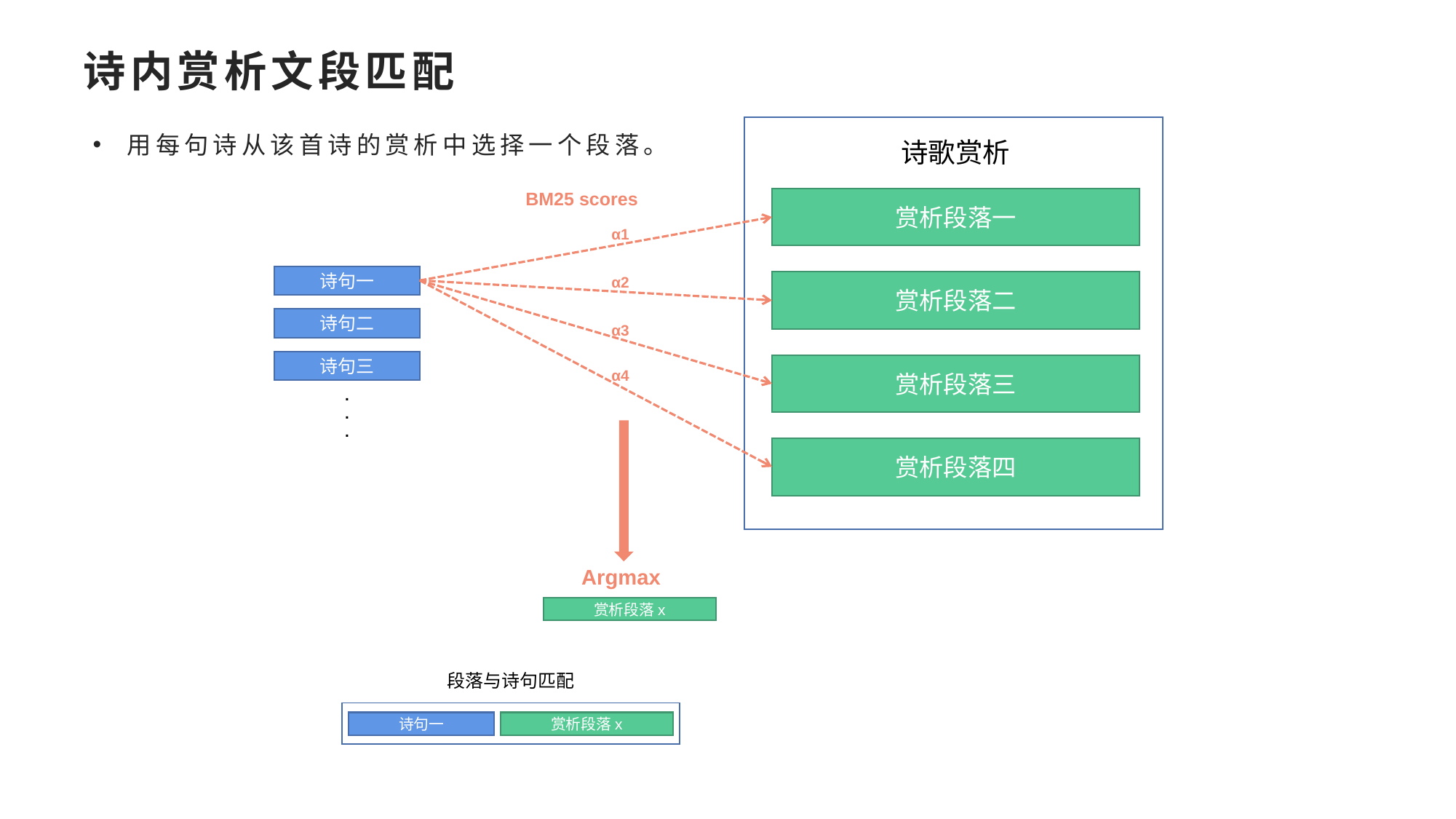

# 诗内赏析文段匹配
用每句诗从该首诗的赏析中选择一个段落。

诗歌赏析
BM25 scores
赏析段落一
α1
α2
诗句一
赏析段落二
α3
诗句二
α4
诗句三
赏析段落三
.
.
.

赏析段落四
Argmax
赏析段落x
段落与诗句匹配

诗句一
赏析段落x